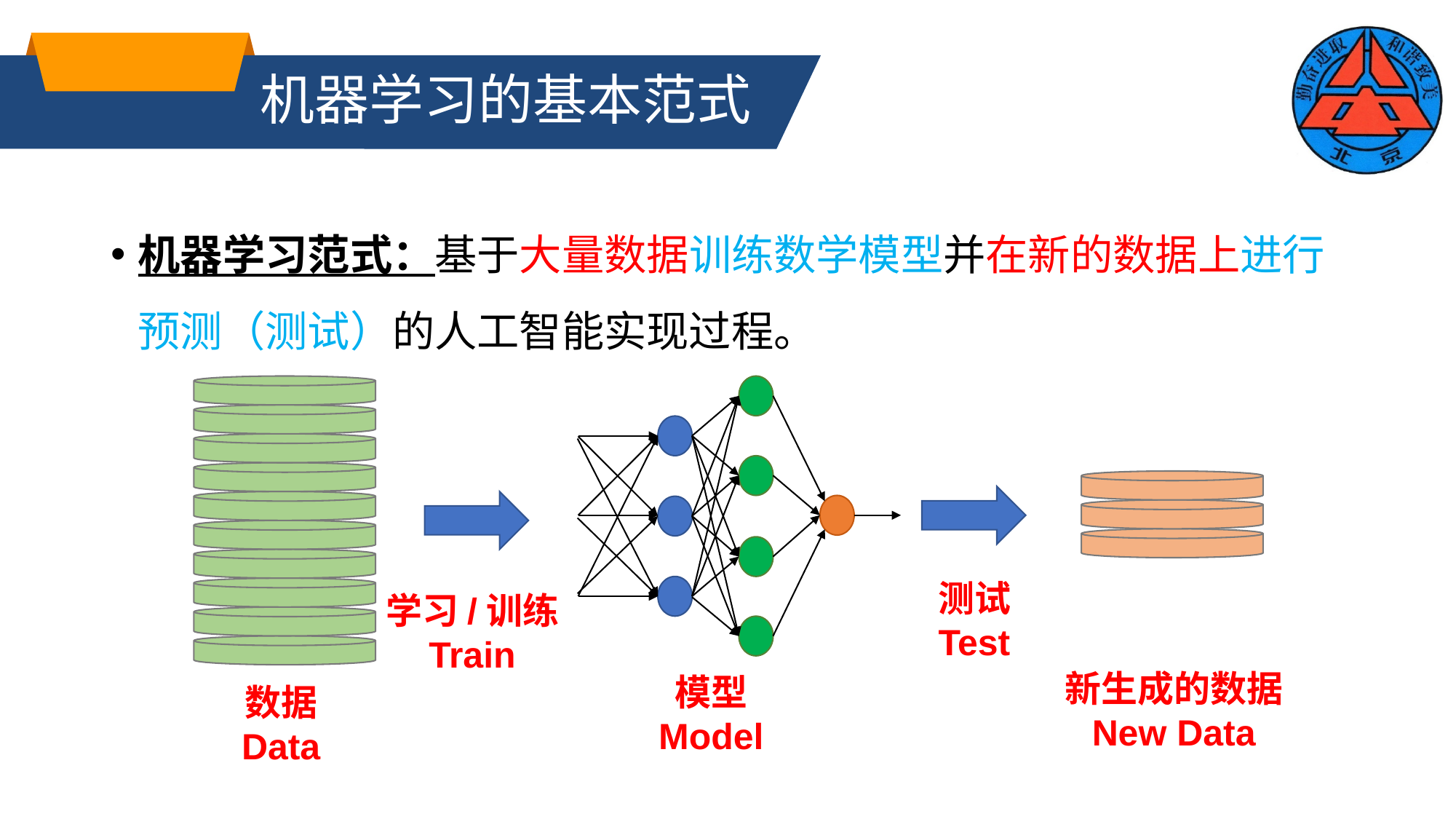

# 机器学习的基本范式
机器学习范式：基于大量数据训练数学模型并在新的数据上进行预测（测试）的人工智能实现过程。

测试
Test

学习/训练
Train

新生成的数据
New Data
模型
Model
数据
Data